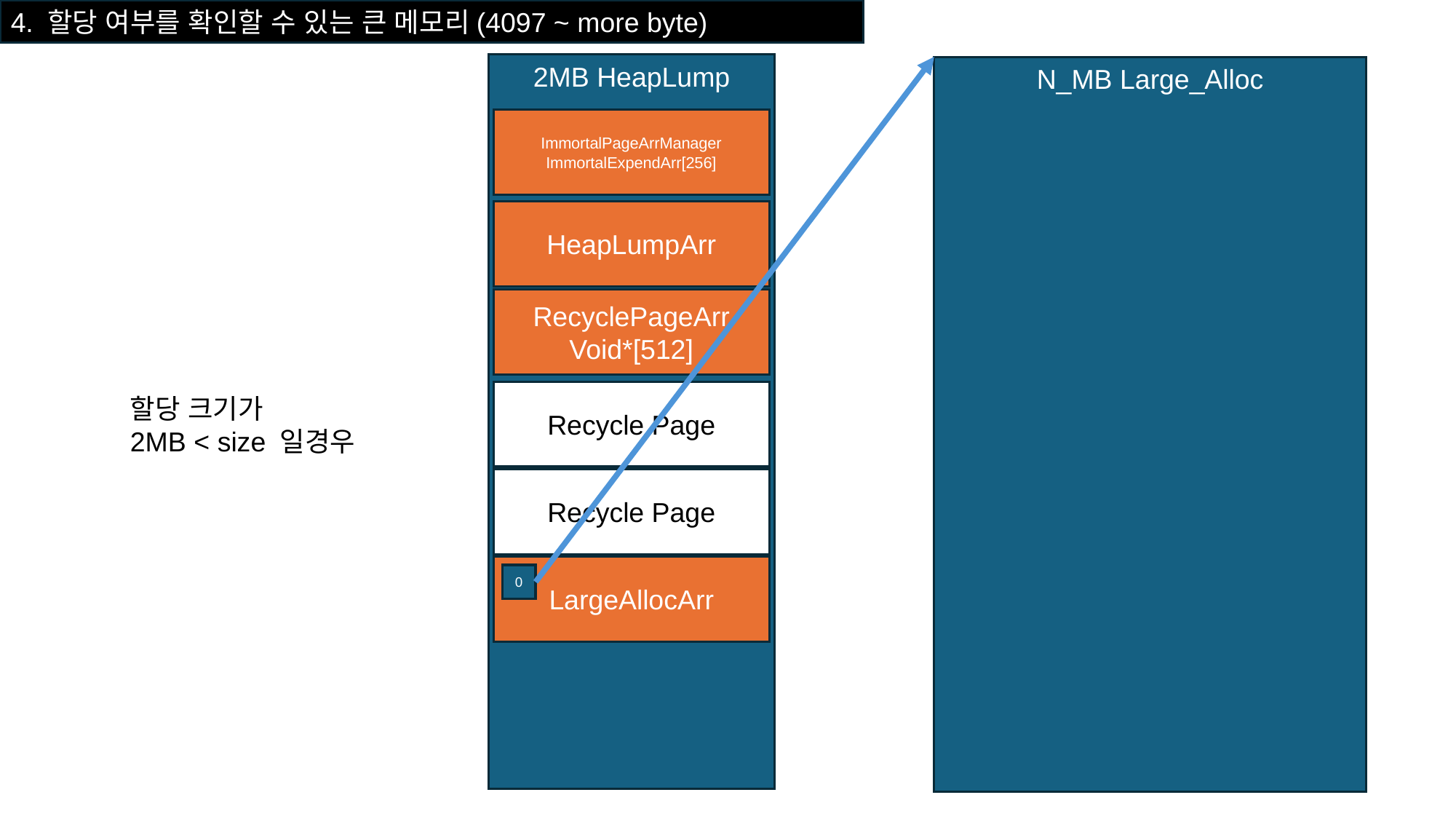

4. 할당 여부를 확인할 수 있는 큰 메모리(4097 ~ more byte)
2MB HeapLump
N_MB Large_Alloc
ImmortalPageArrManager
ImmortalExpendArr[256]
HeapLumpArr
RecyclePageArr
Void*[512]
Recycle Page
할당 크기가
2MB < size 일경우
Recycle Page
LargeAllocArr
0